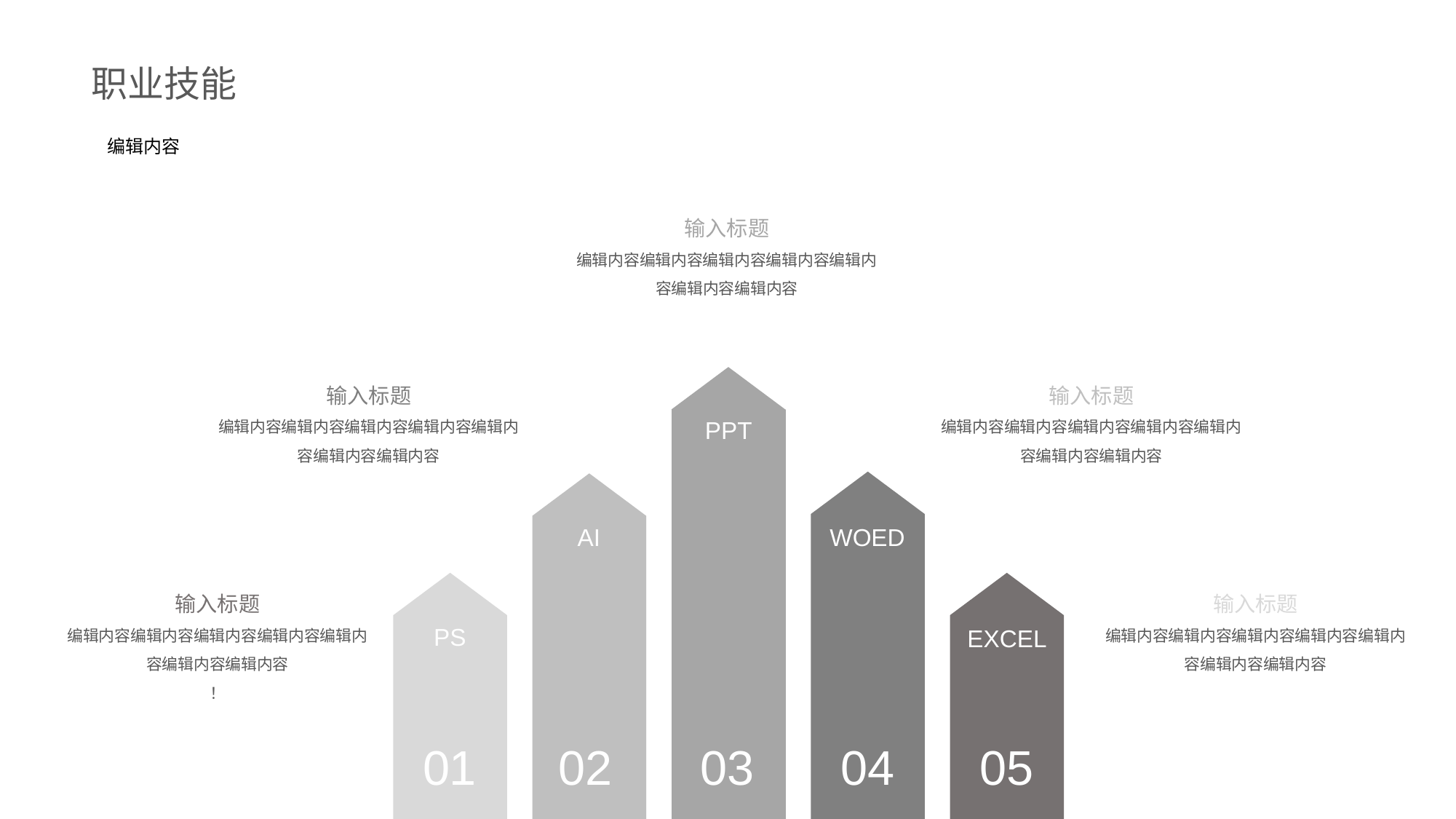

职业技能
编辑内容
输入标题
编辑内容编辑内容编辑内容编辑内容编辑内容编辑内容编辑内容
输入标题
编辑内容编辑内容编辑内容编辑内容编辑内容编辑内容编辑内容
输入标题
编辑内容编辑内容编辑内容编辑内容编辑内容编辑内容编辑内容

PPT
03

WOED
04

AI
02
输入标题
编辑内容编辑内容编辑内容编辑内容编辑内容编辑内容编辑内容
！

PS
01

EXCEL
05
输入标题
编辑内容编辑内容编辑内容编辑内容编辑内容编辑内容编辑内容